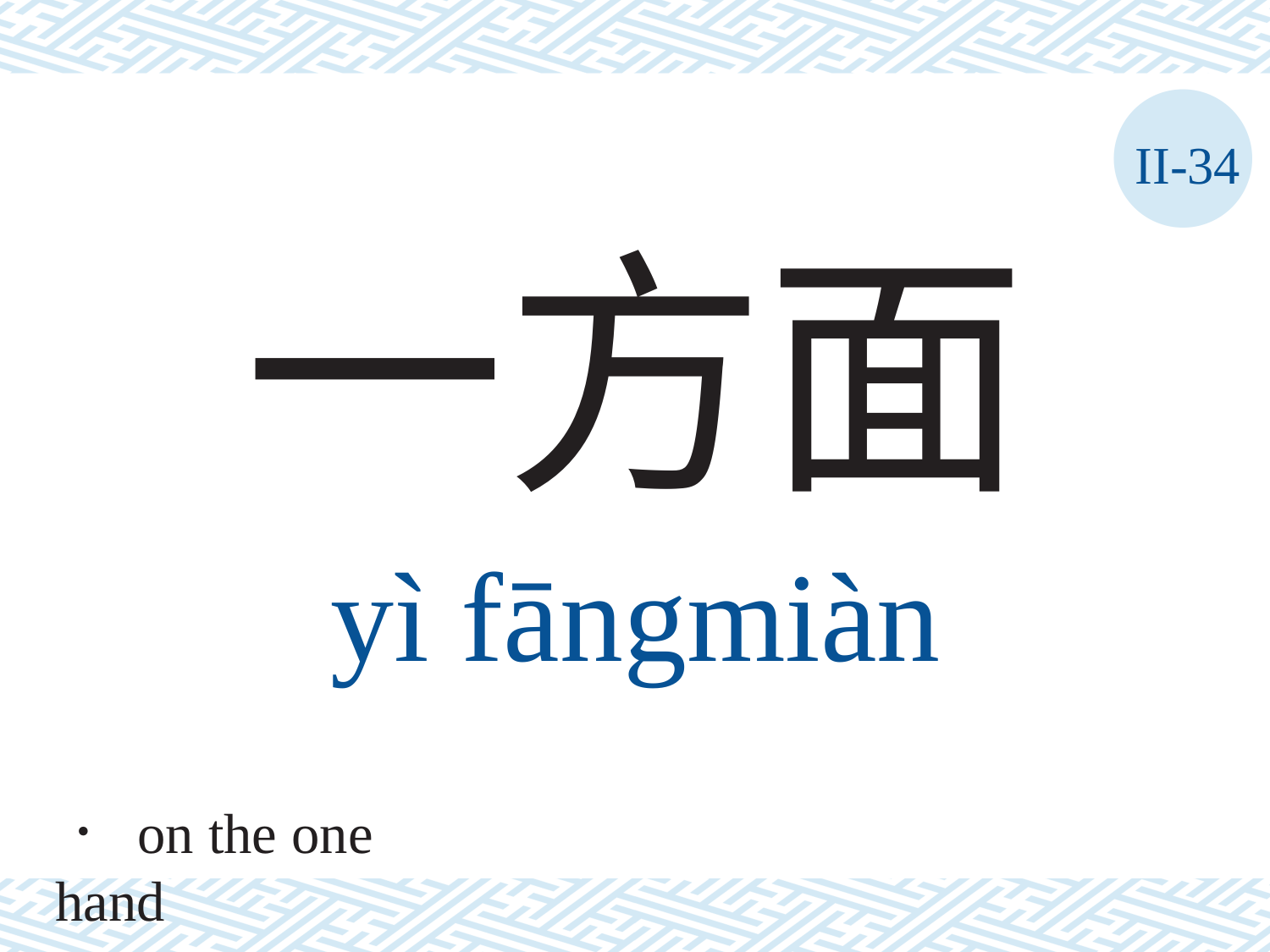

II-34
一方面
yì	fāngmiàn
． on the one hand